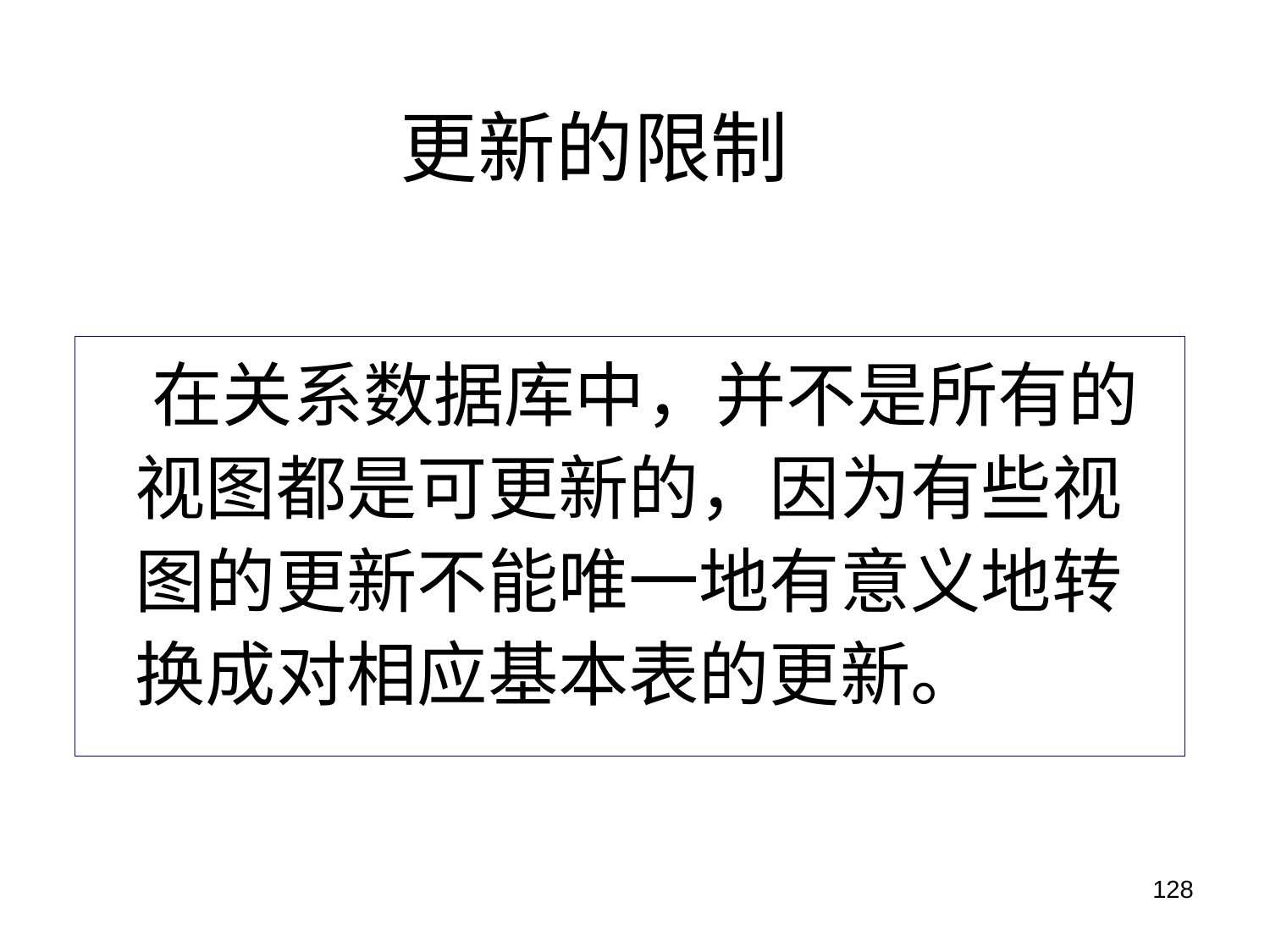

# 更新的限制
   在关系数据库中，并不是所有的视图都是可更新的，因为有些视图的更新不能唯一地有意义地转换成对相应基本表的更新。
128